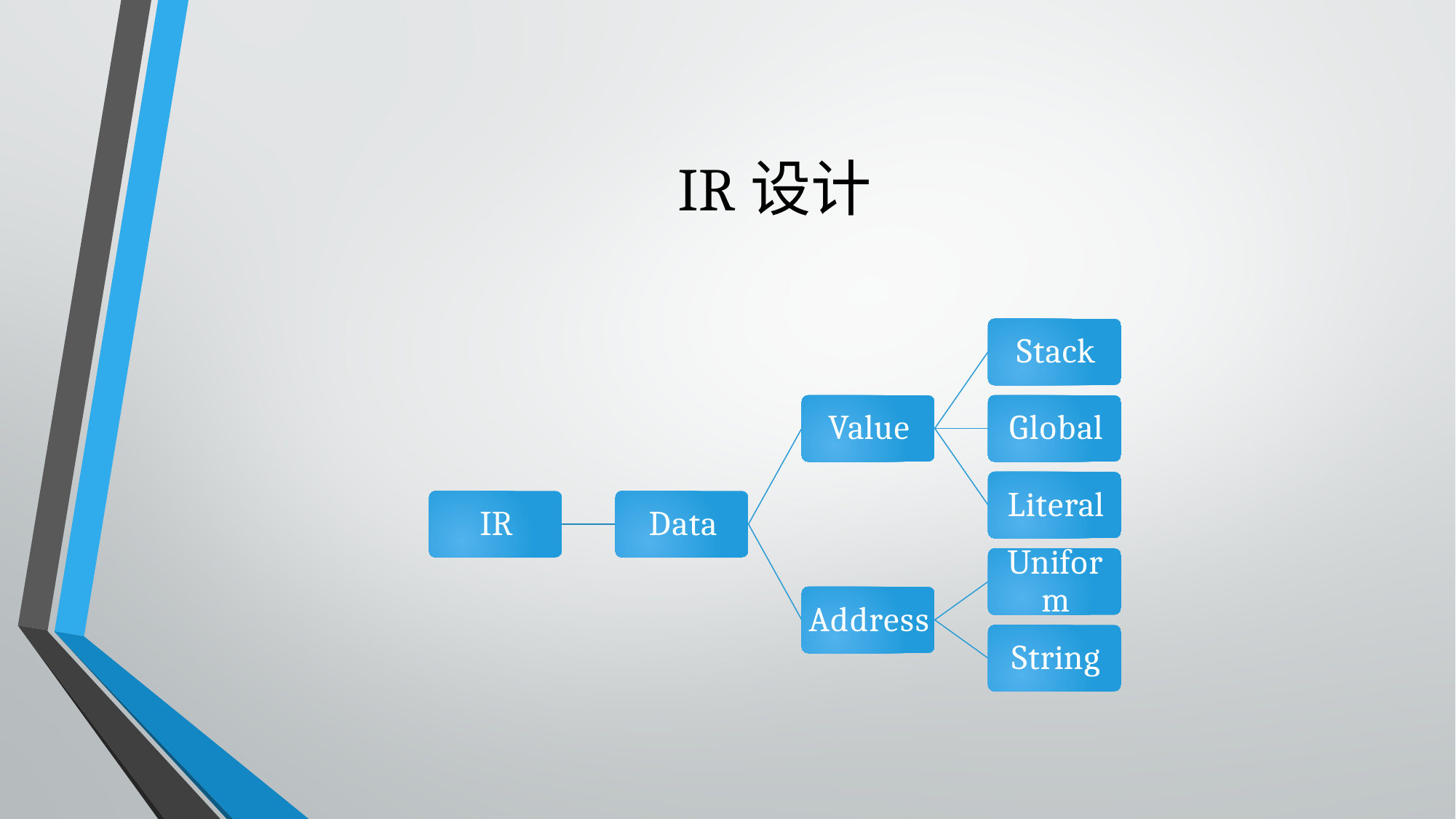

# IR设计
IR

Data

Value

Stack

Global

Literal

Address

Uniform

String